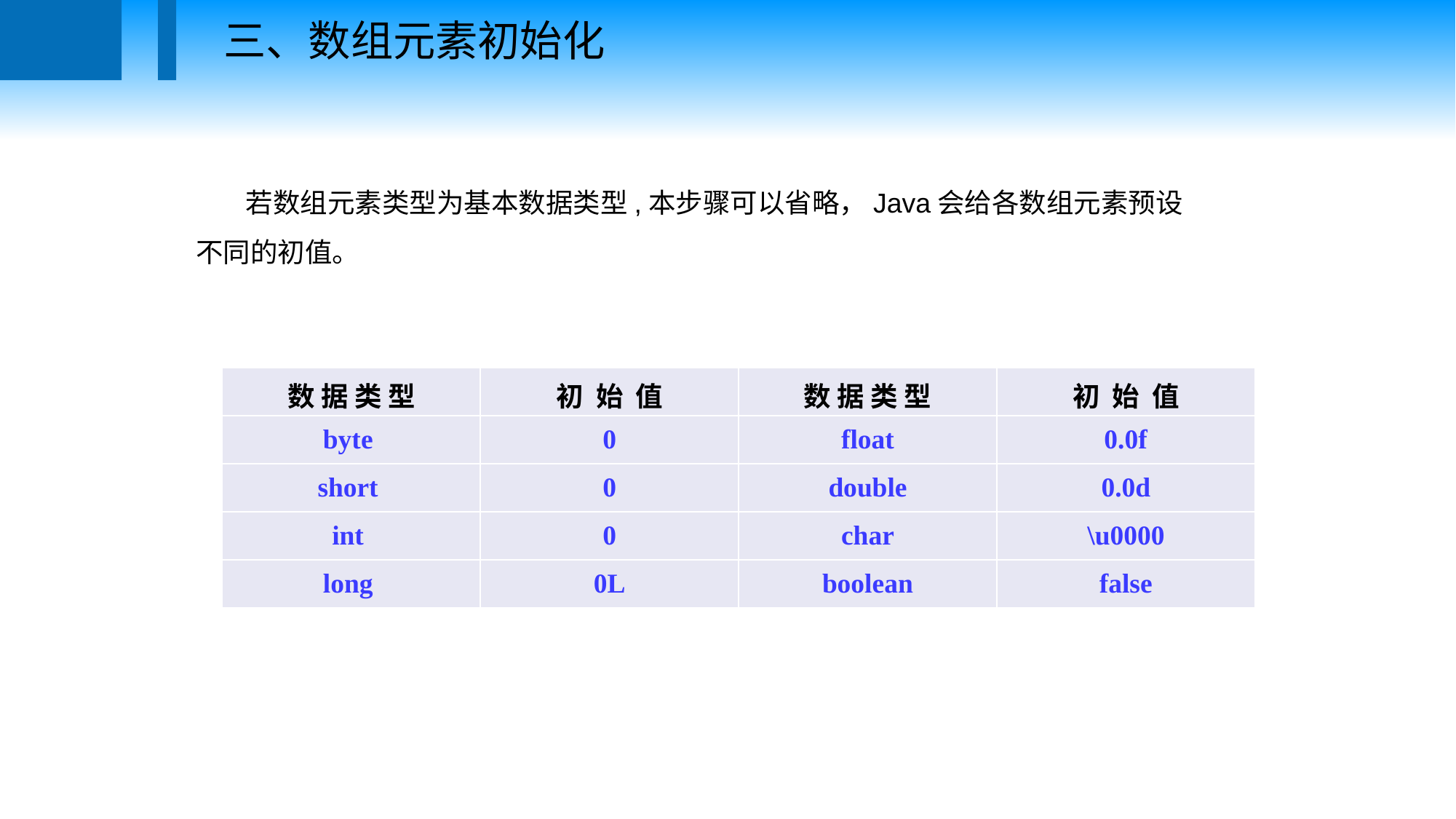

三、数组元素初始化
       若数组元素类型为基本数据类型,本步骤可以省略，Java会给各数组元素预设不同的初值。
| 数 据 类 型 | 初  始  值 | 数 据 类 型 | 初  始  值 |
| --- | --- | --- | --- |
| byte | 0 | float | 0.0f |
| short | 0 | double | 0.0d |
| int | 0 | char | \u0000 |
| long | 0L | boolean | false |